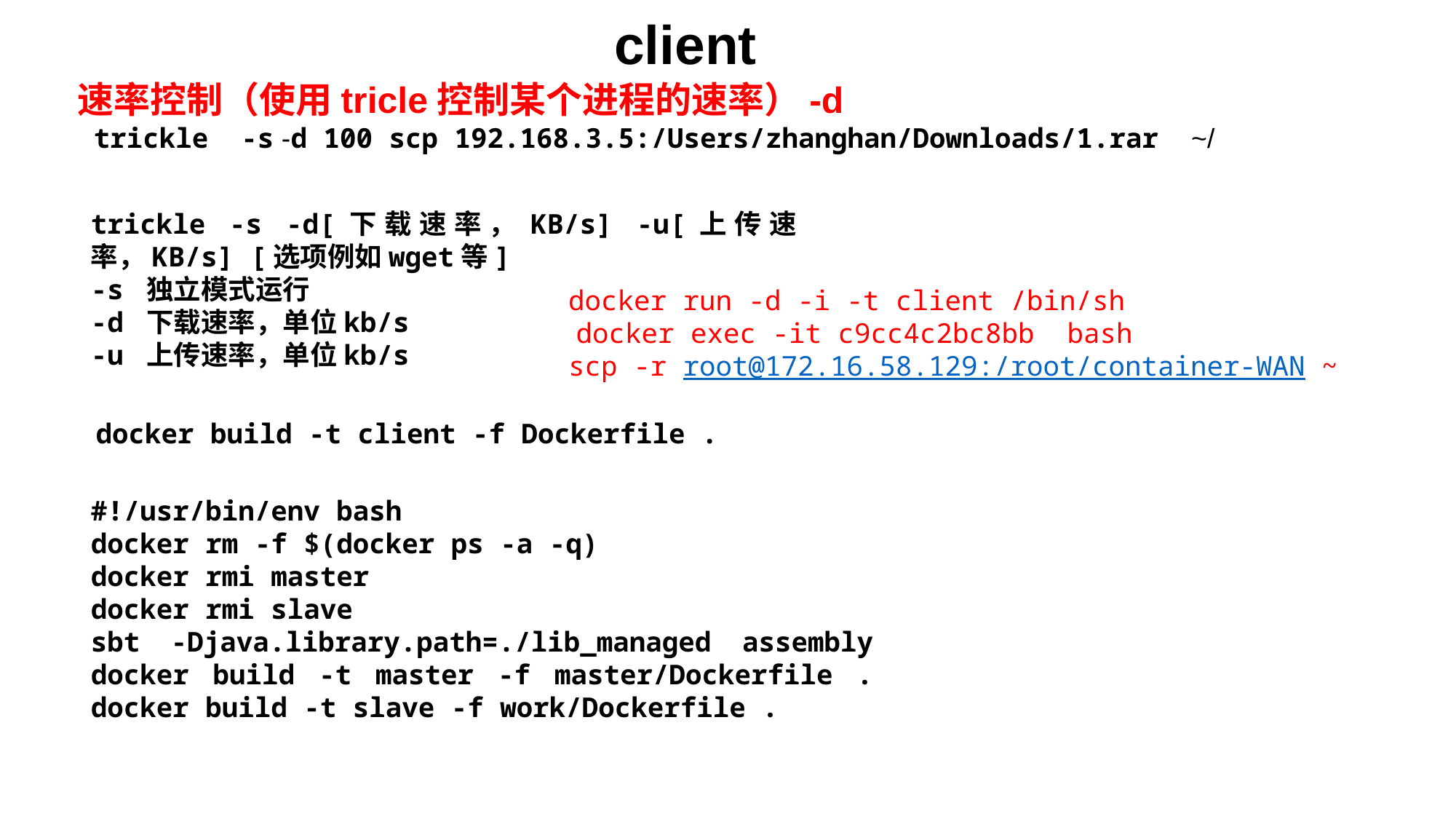

client
速率控制（使用tricle控制某个进程的速率）-d
 trickle  -s -d 100 scp 192.168.3.5:/Users/zhanghan/Downloads/1.rar  ~/
trickle -s -d[下载速率，KB/s] -u[上传速率，KB/s] [选项例如wget等]
-s 独立模式运行
-d 下载速率，单位kb/s
-u 上传速率，单位kb/s
docker run -d -i -t client /bin/sh
 docker exec -it c9cc4c2bc8bb  bash
scp -r root@172.16.58.129:/root/container-WAN ~
 docker build -t client -f Dockerfile .
#!/usr/bin/env bash
docker rm -f $(docker ps -a -q)
docker rmi master
docker rmi slave
sbt -Djava.library.path=./lib_managed assembly docker build -t master -f master/Dockerfile . docker build -t slave -f work/Dockerfile .